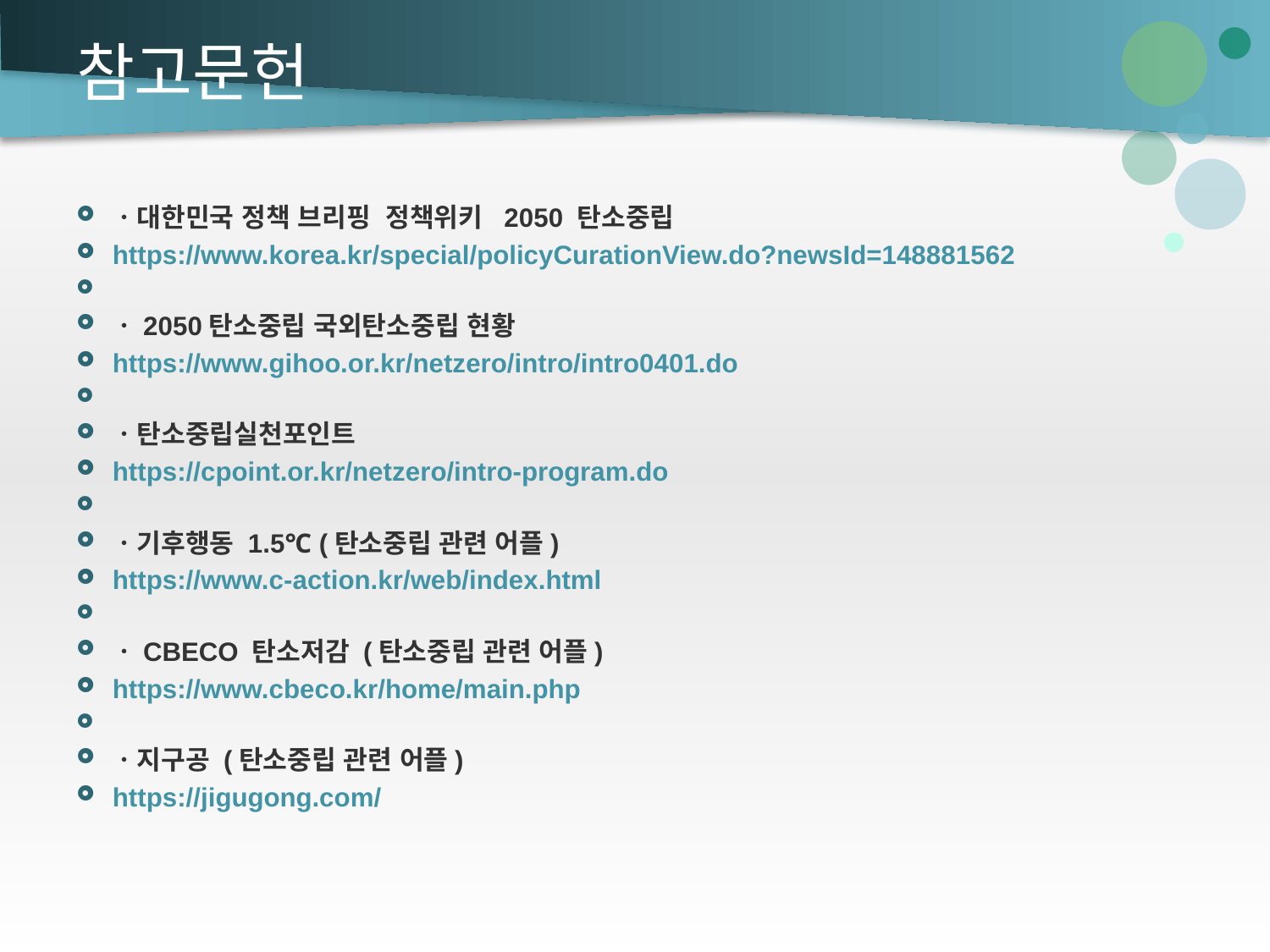

# 참고문헌

ㆍ대한민국 정책 브리핑  정책위키  2050 탄소중립
https://www.korea.kr/special/policyCurationView.do?newsId=148881562

ㆍ2050탄소중립 국외탄소중립 현황
https://www.gihoo.or.kr/netzero/intro/intro0401.do

ㆍ탄소중립실천포인트
https://cpoint.or.kr/netzero/intro-program.do

ㆍ기후행동 1.5℃ (탄소중립 관련 어플)
https://www.c-action.kr/web/index.html

ㆍCBECO 탄소저감 (탄소중립 관련 어플)
https://www.cbeco.kr/home/main.php

ㆍ지구공 (탄소중립 관련 어플)
https://jigugong.com/